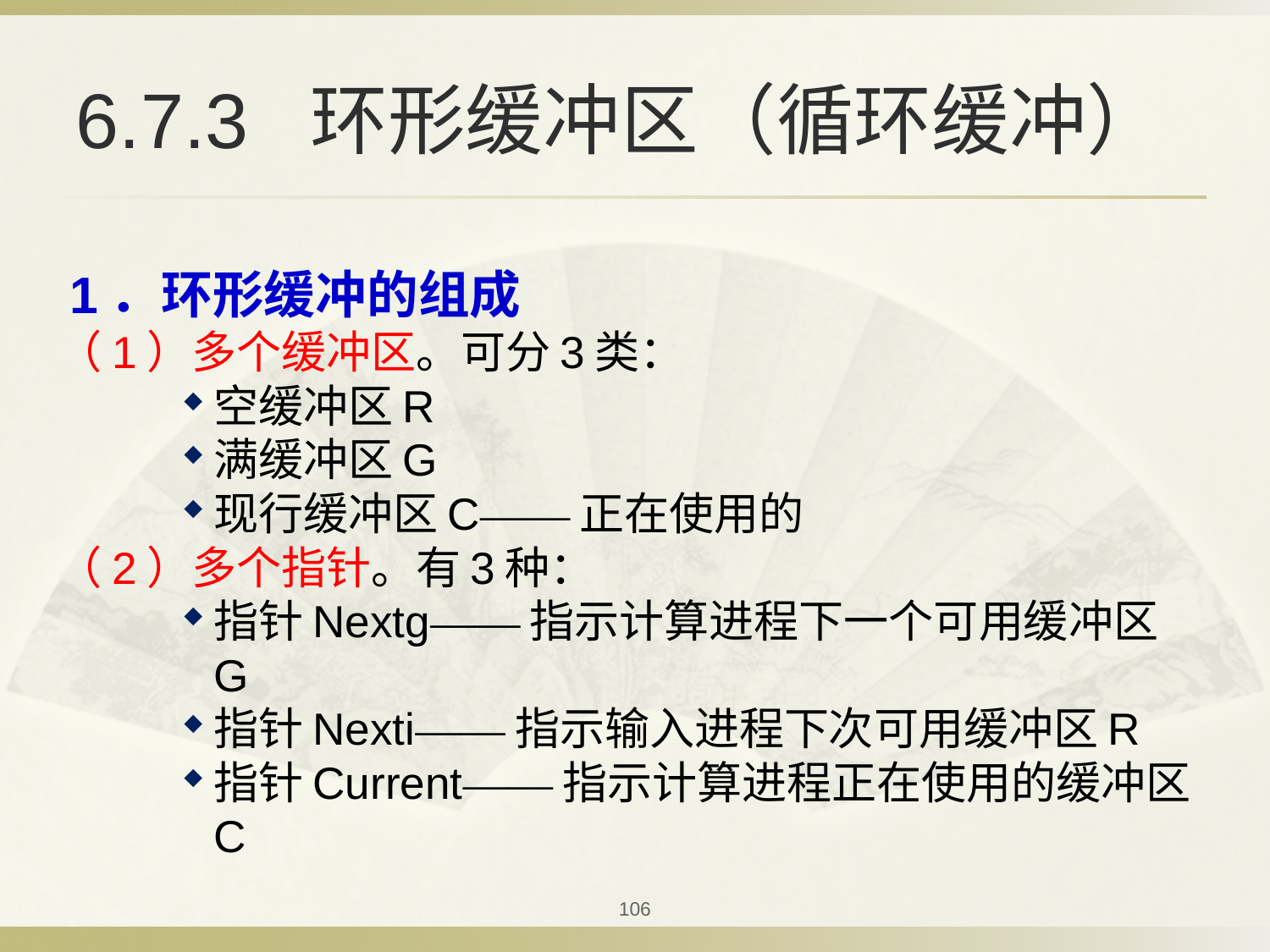

# 6.7.3  环形缓冲区（循环缓冲）
 1．环形缓冲的组成
（1）多个缓冲区。可分3类：
空缓冲区R
满缓冲区G
现行缓冲区C——正在使用的
（2）多个指针。有3种：
指针Nextg——指示计算进程下一个可用缓冲区G
指针Nexti——指示输入进程下次可用缓冲区R
指针Current——指示计算进程正在使用的缓冲区C
106